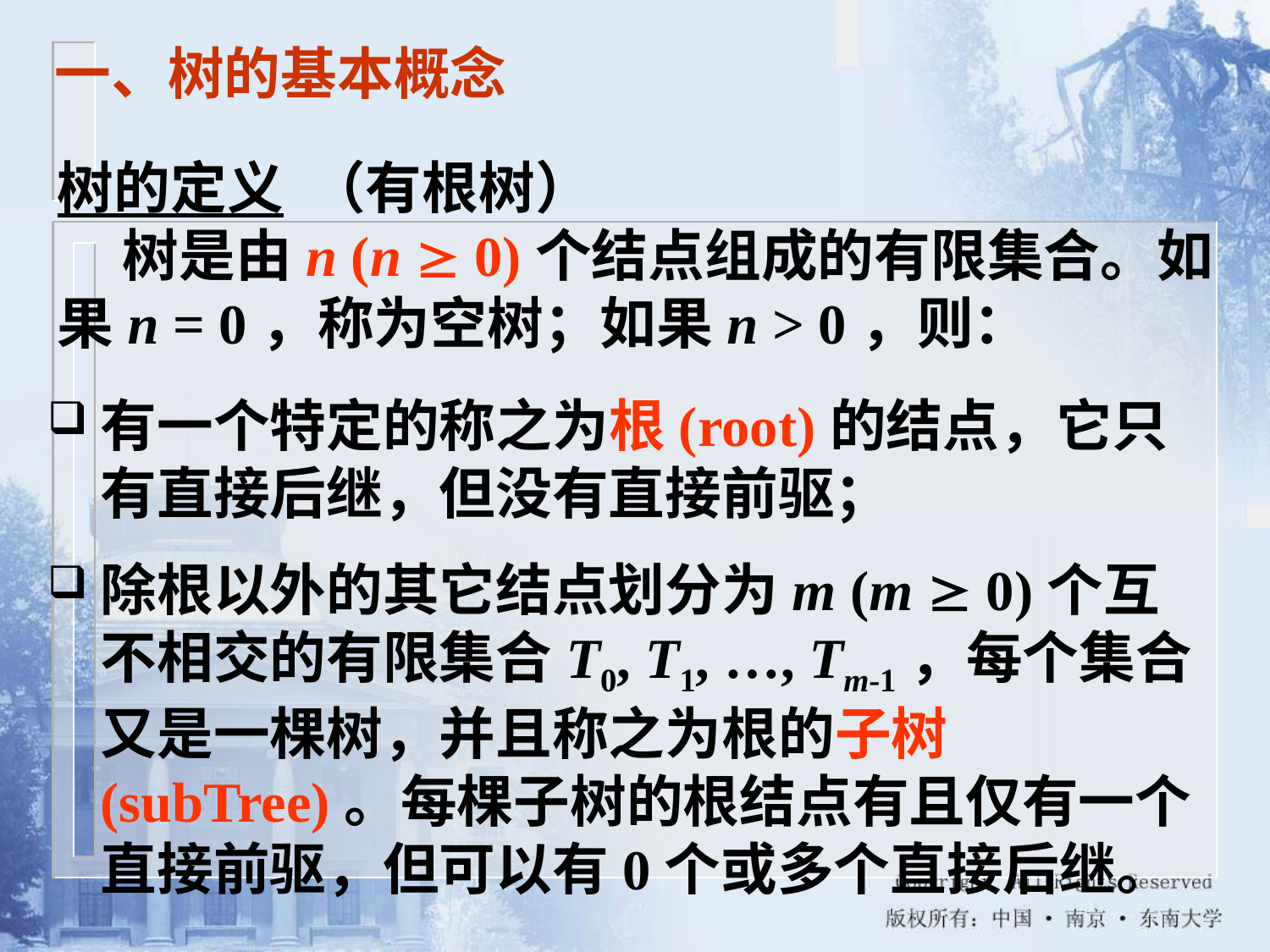

一、树的基本概念
树的定义  （有根树）
    树是由n (n ≥ 0)个结点组成的有限集合。如果n = 0，称为空树；如果n > 0，则：
有一个特定的称之为根(root)的结点，它只有直接后继，但没有直接前驱；
除根以外的其它结点划分为m (m ≥ 0)个互不相交的有限集合T0, T1, …, Tm-1，每个集合又是一棵树，并且称之为根的子树(subTree)。每棵子树的根结点有且仅有一个直接前驱，但可以有0个或多个直接后继。